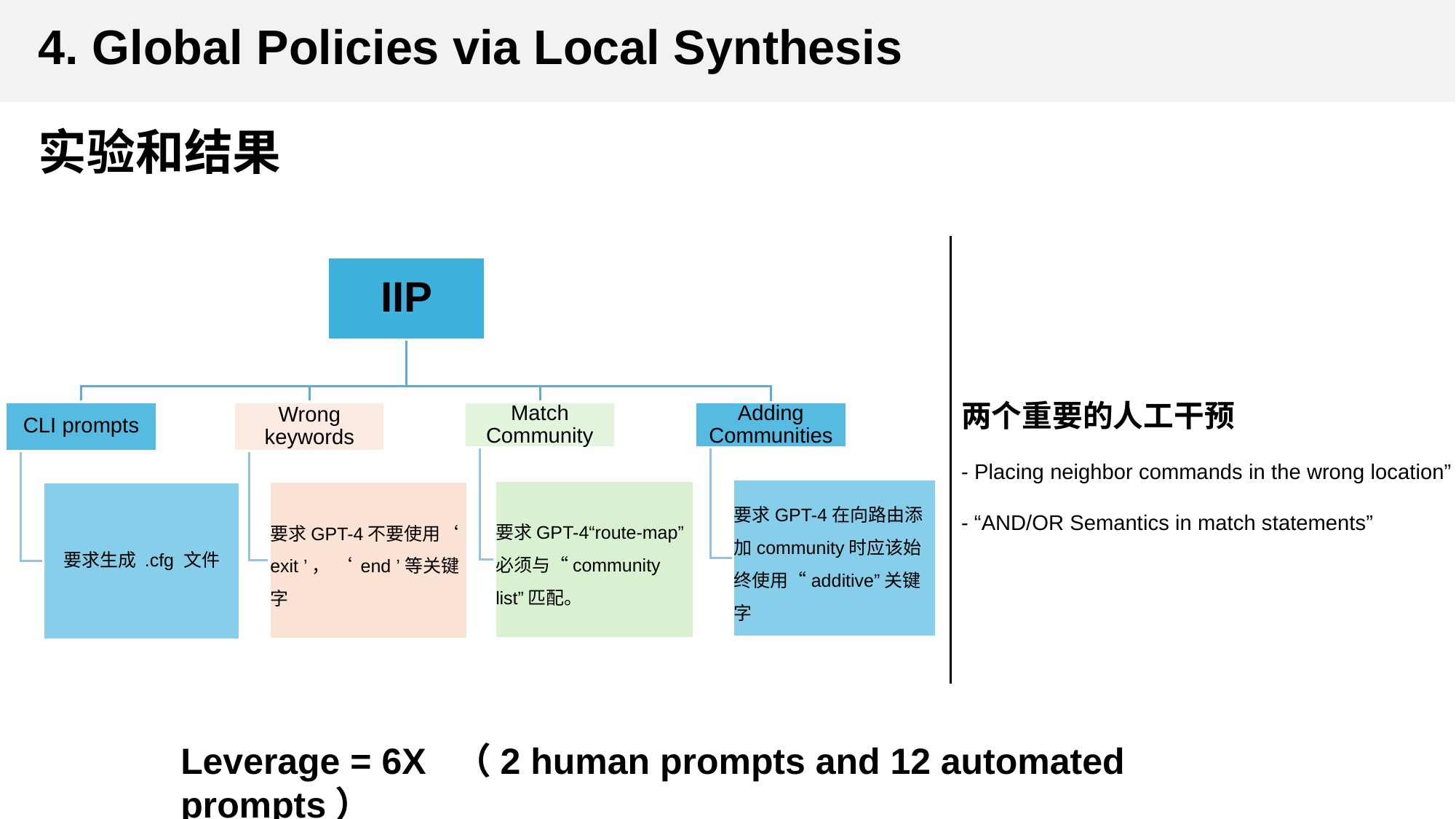

# 4. Global Policies via Local Synthesis
IIP
CLI prompts
要求生成 .cfg 文件
Wrong keywords
要求GPT-4不要使用‘ exit ’， ‘ end ’等关键字
Match Community
要求GPT-4“route-map” 必须与“community list”匹配。
Adding Communities
要求GPT-4在向路由添加community时应该始终使用“additive”关键字
实验和结果
两个重要的人工干预
- Placing neighbor commands in the wrong location”
- “AND/OR Semantics in match statements”
Leverage = 6X  （2 human prompts and 12 automated prompts）